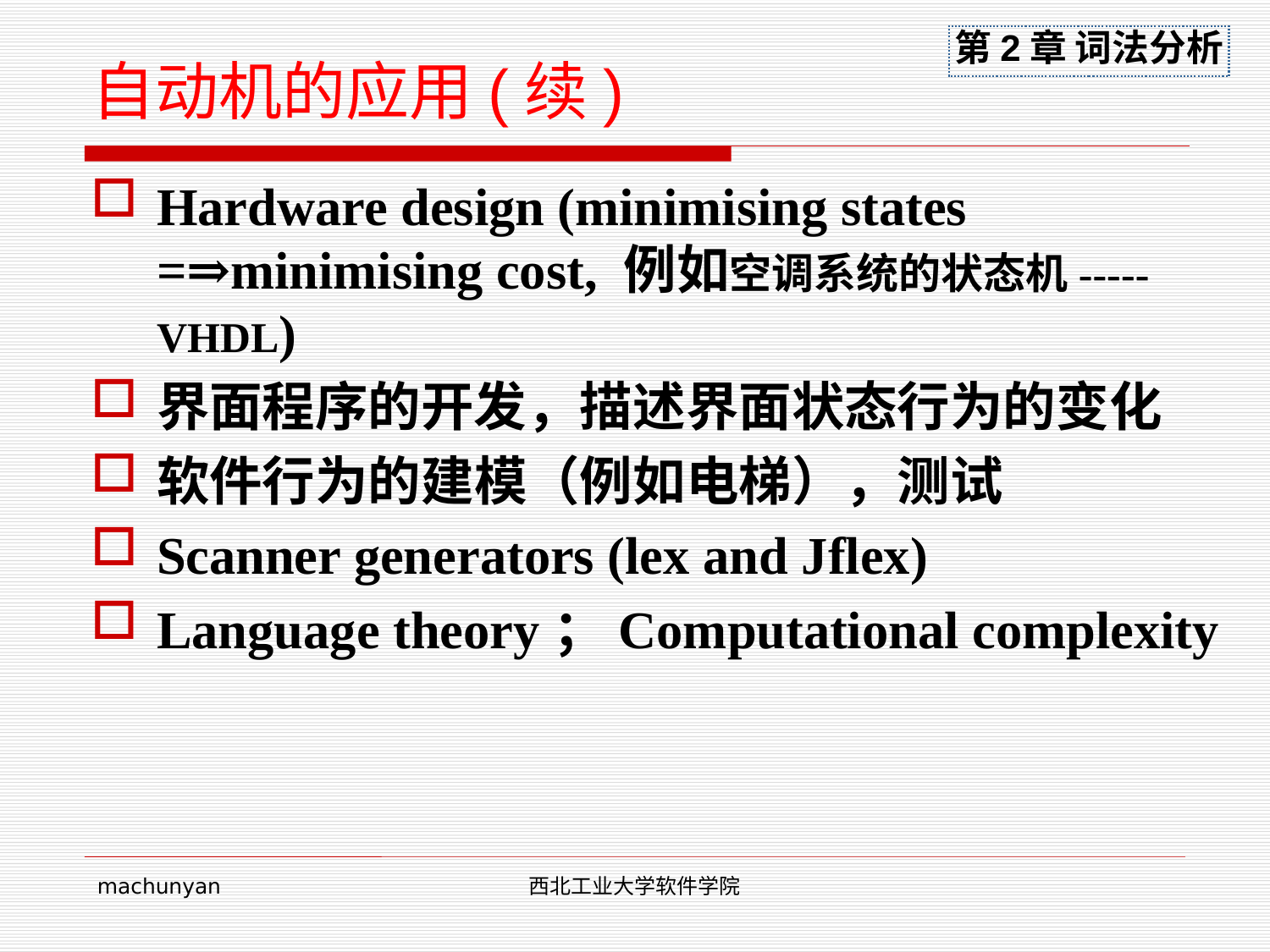

# 自动机的应用(续)
Hardware design (minimising states =⇒minimising cost, 例如空调系统的状态机-----VHDL)
界面程序的开发，描述界面状态行为的变化
软件行为的建模（例如电梯），测试
Scanner generators (lex and Jflex)
Language theory；Computational complexity
machunyan

西北工业大学软件学院
71